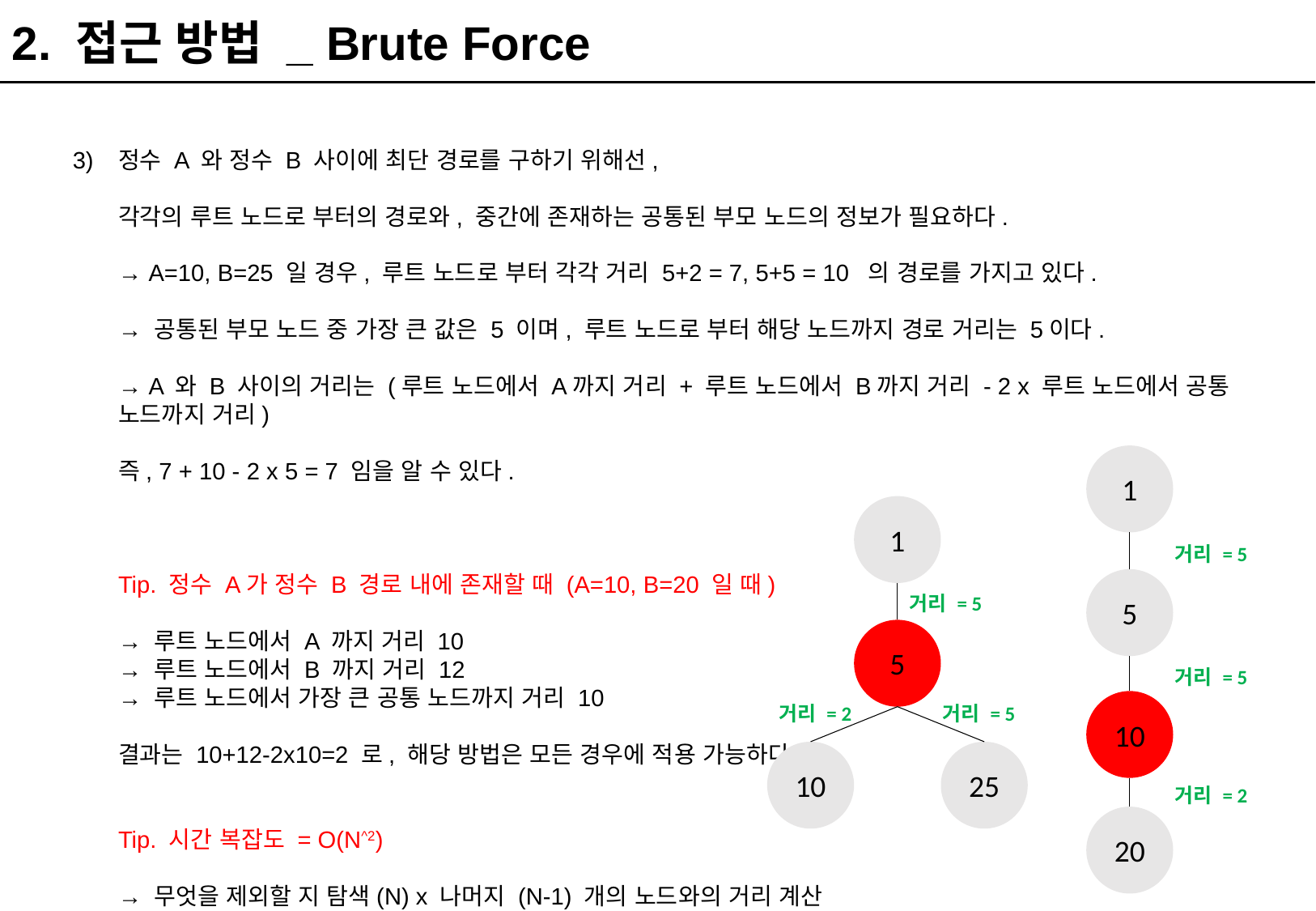

2. 접근 방법 _ Brute Force

정수 A 와 정수 B 사이에 최단 경로를 구하기 위해선,
각각의 루트 노드로 부터의 경로와, 중간에 존재하는 공통된 부모 노드의 정보가 필요하다.
→ A=10, B=25 일 경우, 루트 노드로 부터 각각 거리 5+2 = 7, 5+5 = 10  의 경로를 가지고 있다.
→ 공통된 부모 노드 중 가장 큰 값은 5 이며, 루트 노드로 부터 해당 노드까지 경로 거리는 5이다.
→ A 와 B 사이의 거리는 (루트 노드에서 A까지 거리 + 루트 노드에서 B까지 거리 - 2 x 루트 노드에서 공통 노드까지 거리)
즉, 7 + 10 - 2 x 5 = 7 임을 알 수 있다.
Tip. 정수 A가 정수 B 경로 내에 존재할 때 (A=10, B=20 일 때)
→ 루트 노드에서 A 까지 거리 10
→ 루트 노드에서 B 까지 거리 12
→ 루트 노드에서 가장 큰 공통 노드까지 거리 10
결과는 10+12-2x10=2 로, 해당 방법은 모든 경우에 적용 가능하다.
Tip. 시간 복잡도 = O(N^2)
→ 무엇을 제외할 지 탐색(N) x 나머지 (N-1) 개의 노드와의 거리 계산
1
1
거리 = 5
5
거리 = 5
5
거리 = 5
10
거리 = 2
거리 = 5
10
25
거리 = 2
20